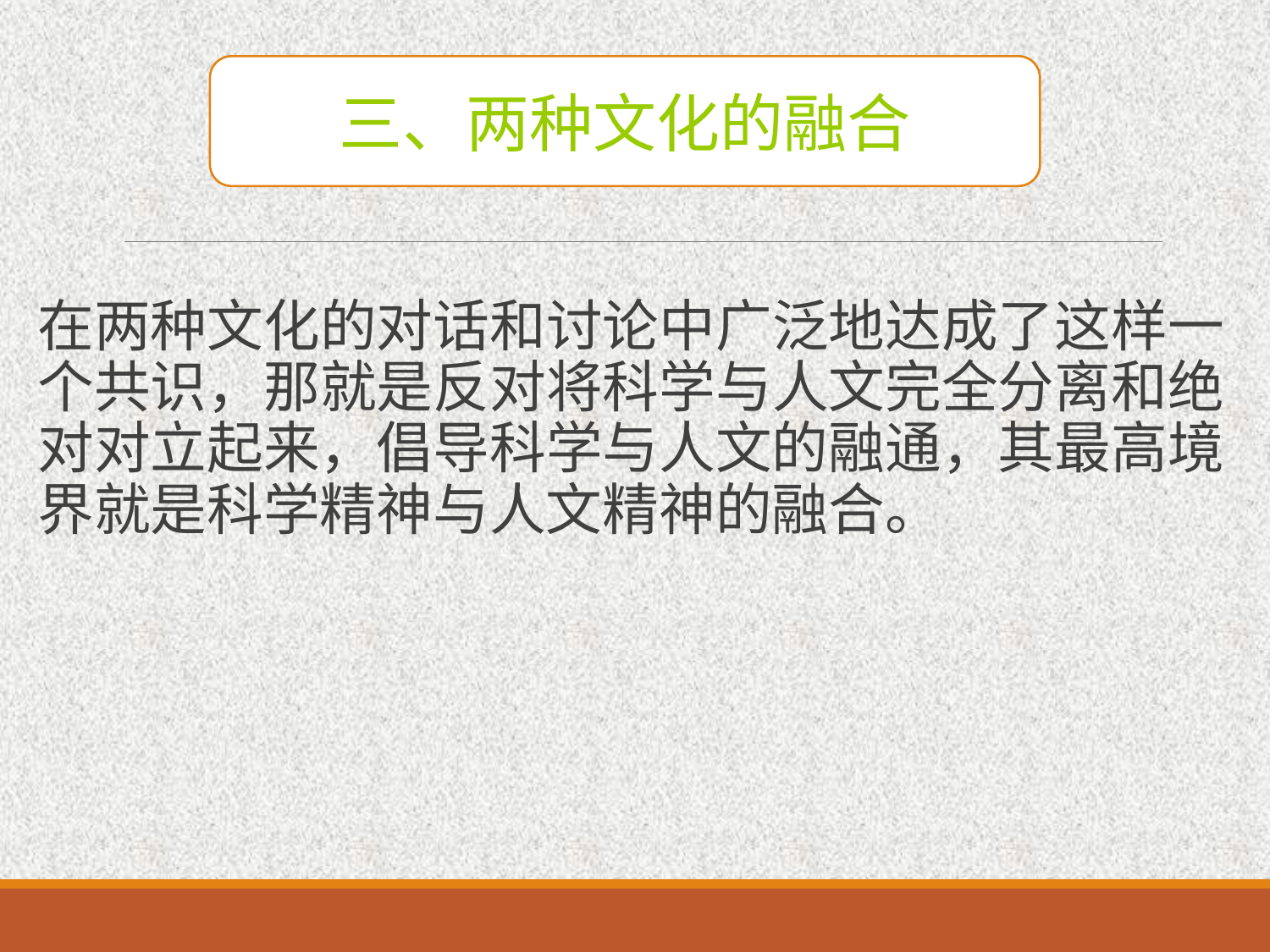

在两种文化的对话和讨论中广泛地达成了这样一个共识，那就是反对将科学与人文完全分离和绝对对立起来，倡导科学与人文的融通，其最高境界就是科学精神与人文精神的融合。

三、两种文化的融合